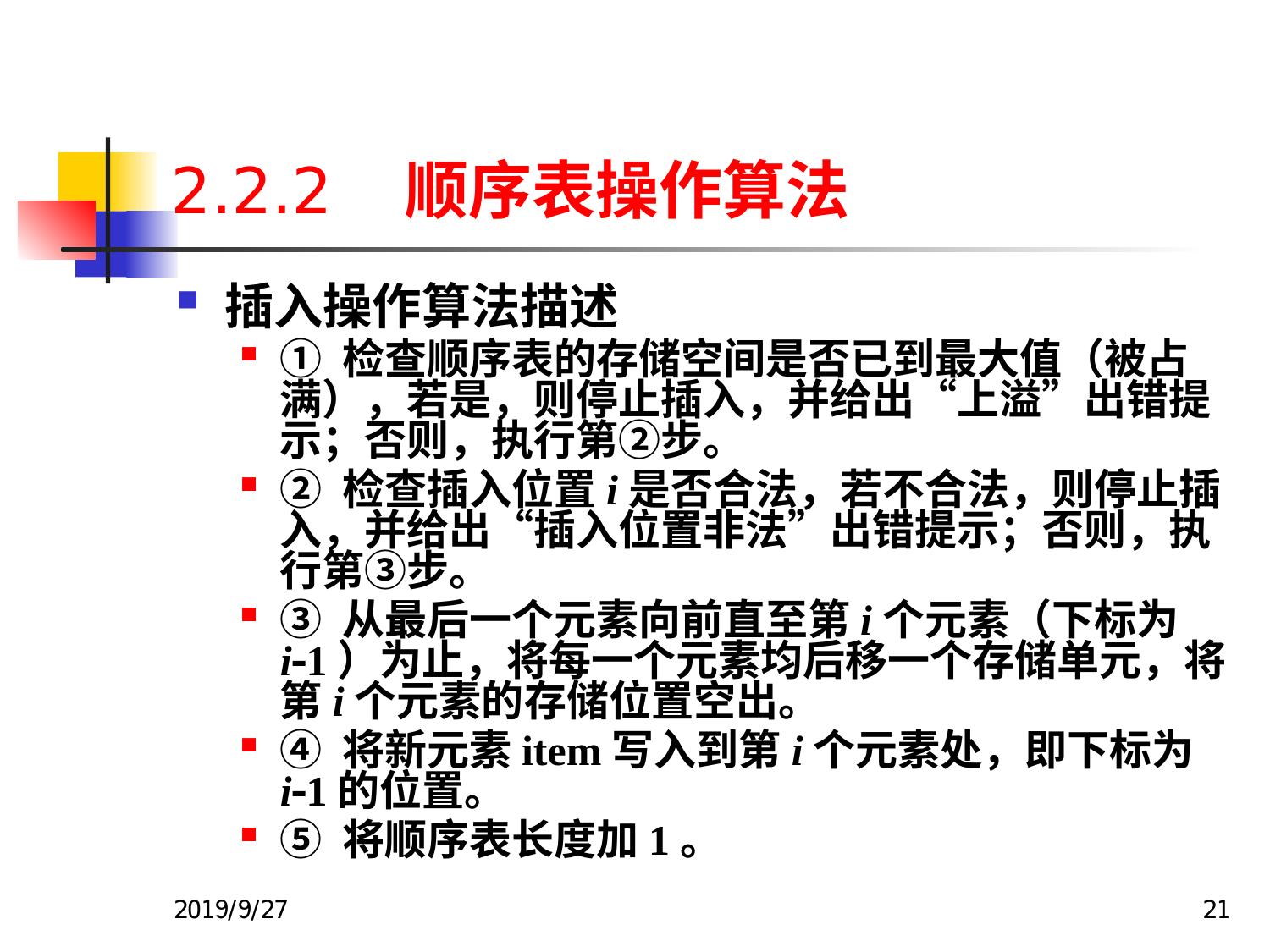

# 2.2.2   顺序表操作算法
插入操作算法描述
① 检查顺序表的存储空间是否已到最大值（被占满），若是，则停止插入，并给出“上溢”出错提示；否则，执行第②步。
② 检查插入位置i是否合法，若不合法，则停止插入，并给出“插入位置非法”出错提示；否则，执行第③步。
③ 从最后一个元素向前直至第i个元素（下标为i−1）为止，将每一个元素均后移一个存储单元，将第i个元素的存储位置空出。
④ 将新元素item写入到第i个元素处，即下标为i−1的位置。
⑤ 将顺序表长度加1。
2019/9/27
21